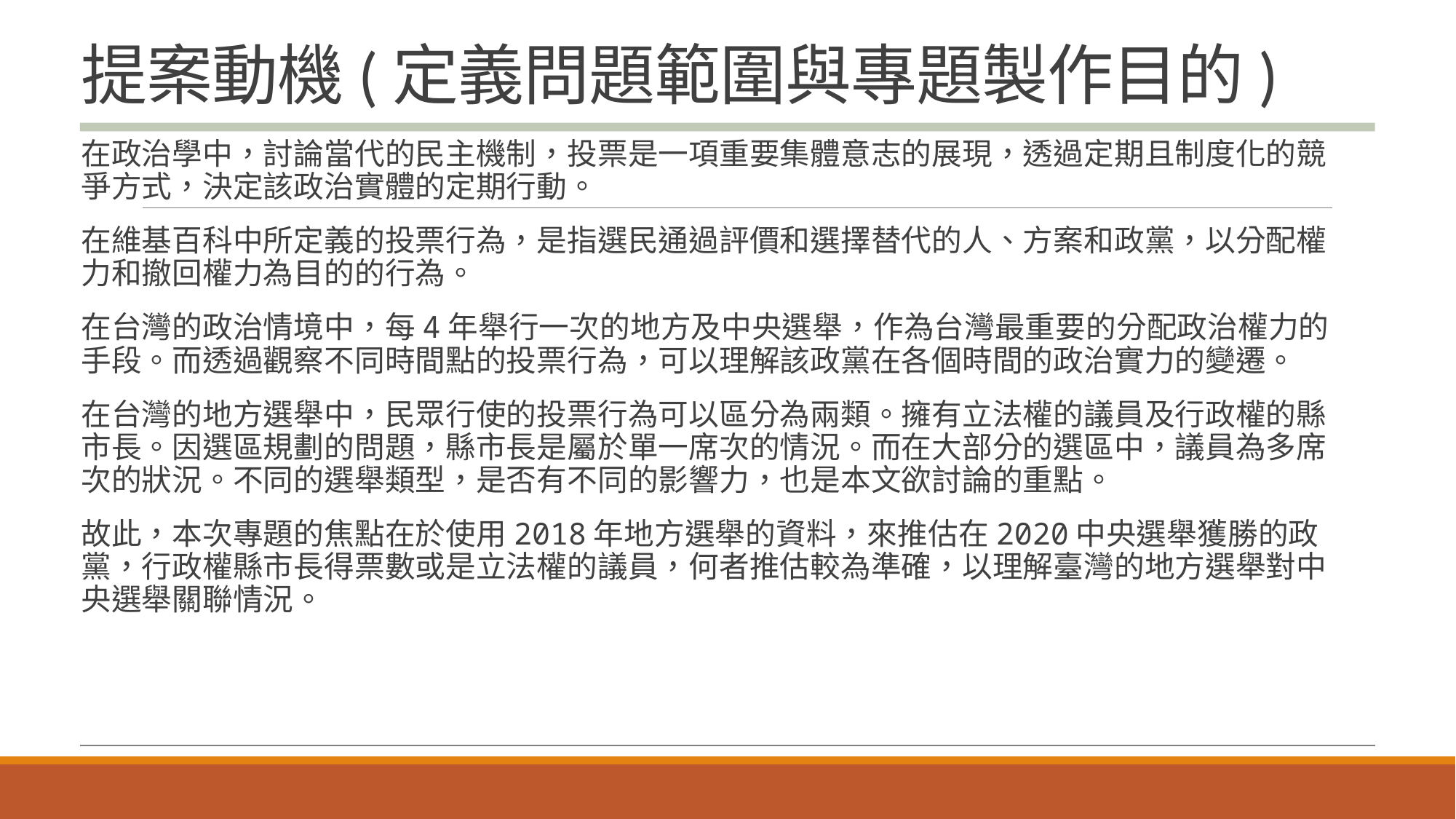

# 提案動機(定義問題範圍與專題製作目的)
在政治學中，討論當代的民主機制，投票是一項重要集體意志的展現，透過定期且制度化的競爭方式，決定該政治實體的定期行動。
在維基百科中所定義的投票行為，是指選民通過評價和選擇替代的人、方案和政黨，以分配權力和撤回權力為目的的行為。
在台灣的政治情境中，每4年舉行一次的地方及中央選舉，作為台灣最重要的分配政治權力的手段。而透過觀察不同時間點的投票行為，可以理解該政黨在各個時間的政治實力的變遷。
在台灣的地方選舉中，民眾行使的投票行為可以區分為兩類。擁有立法權的議員及行政權的縣市長。因選區規劃的問題，縣市長是屬於單一席次的情況。而在大部分的選區中，議員為多席次的狀況。不同的選舉類型，是否有不同的影響力，也是本文欲討論的重點。
故此，本次專題的焦點在於使用2018年地方選舉的資料，來推估在2020中央選舉獲勝的政黨，行政權縣市長得票數或是立法權的議員，何者推估較為準確，以理解臺灣的地方選舉對中央選舉關聯情況。